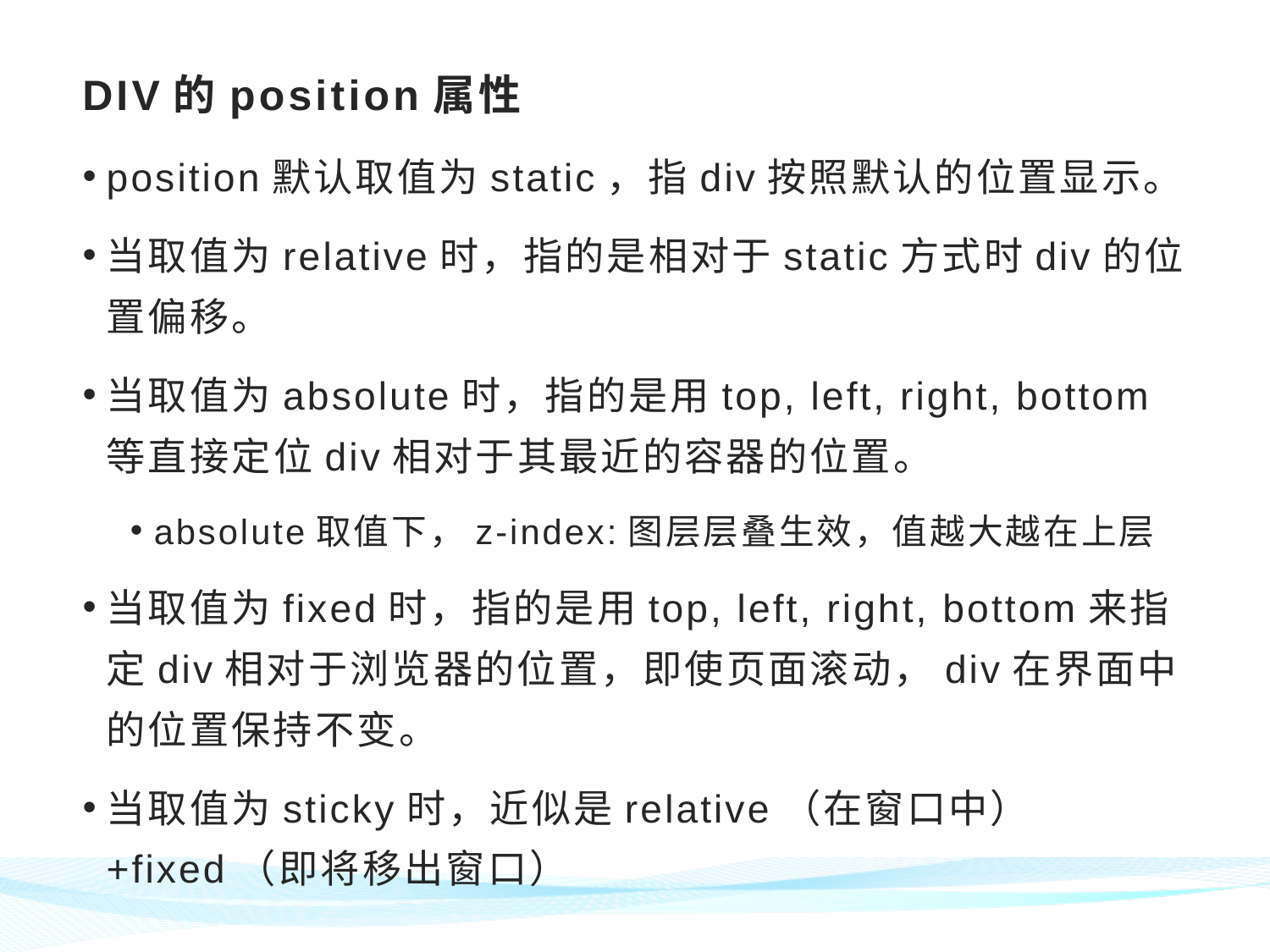

# DIV的position属性
position默认取值为static，指div按照默认的位置显示。
当取值为relative时，指的是相对于static方式时div的位置偏移。
当取值为absolute时，指的是用top, left, right, bottom等直接定位div相对于其最近的容器的位置。
absolute取值下，z-index:图层层叠生效，值越大越在上层
当取值为fixed时，指的是用top, left, right, bottom来指定div相对于浏览器的位置，即使页面滚动，div在界面中的位置保持不变。
当取值为sticky时，近似是relative（在窗口中）+fixed（即将移出窗口）

79